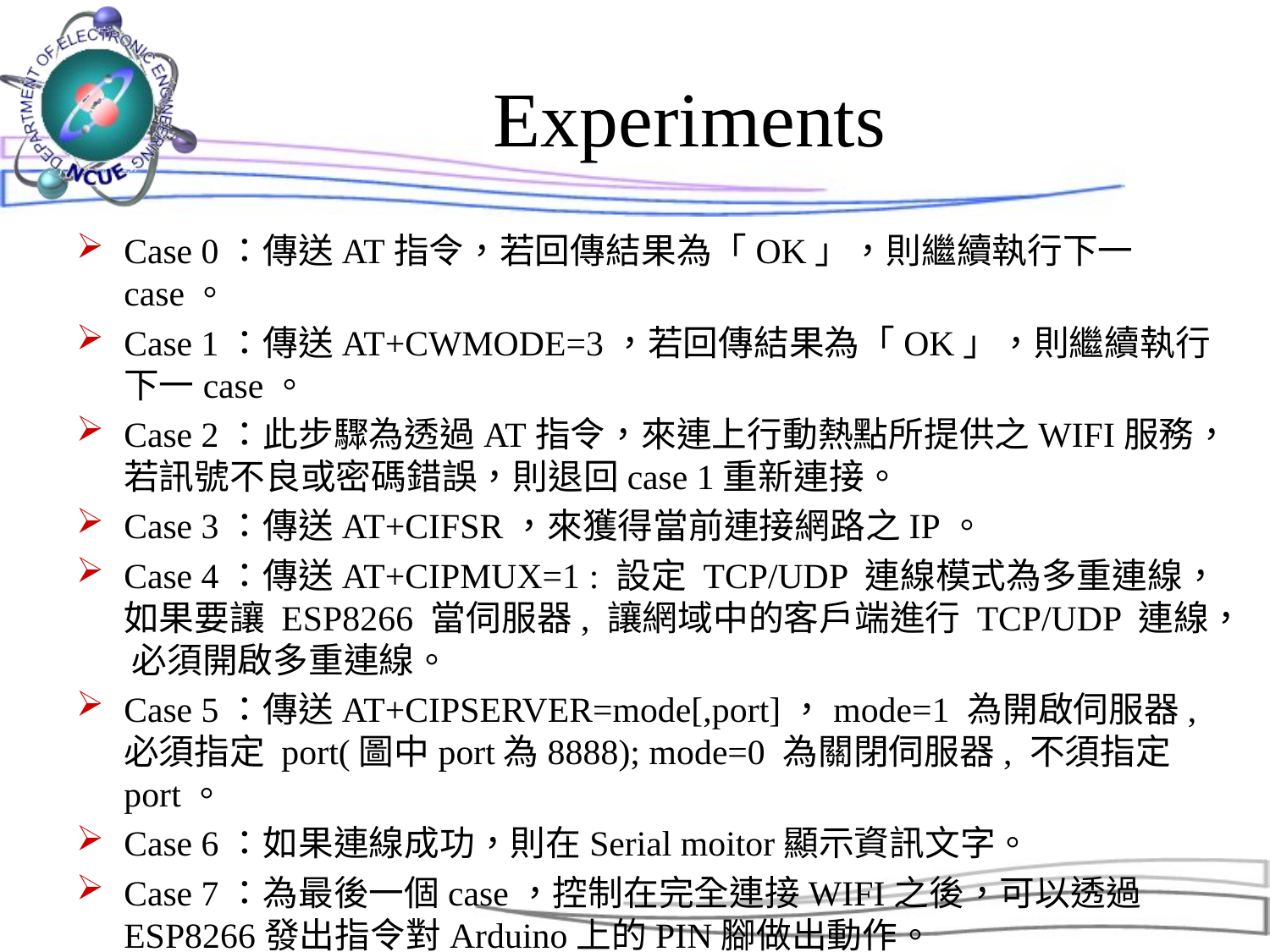

# Experiments
Case 0：傳送AT指令，若回傳結果為「OK」，則繼續執行下一case。
Case 1：傳送AT+CWMODE=3，若回傳結果為「OK」，則繼續執行下一case。
Case 2：此步驟為透過AT指令，來連上行動熱點所提供之WIFI服務，若訊號不良或密碼錯誤，則退回case 1重新連接。
Case 3：傳送AT+CIFSR，來獲得當前連接網路之IP。
Case 4：傳送AT+CIPMUX=1 : 設定 TCP/UDP 連線模式為多重連線，如果要讓 ESP8266 當伺服器, 讓網域中的客戶端進行 TCP/UDP 連線， 必須開啟多重連線。
Case 5：傳送AT+CIPSERVER=mode[,port]，mode=1 為開啟伺服器, 必須指定 port(圖中port為8888); mode=0 為關閉伺服器, 不須指定 port。
Case 6：如果連線成功，則在Serial moitor顯示資訊文字。
Case 7：為最後一個case，控制在完全連接WIFI之後，可以透過ESP8266發出指令對Arduino上的PIN腳做出動作。